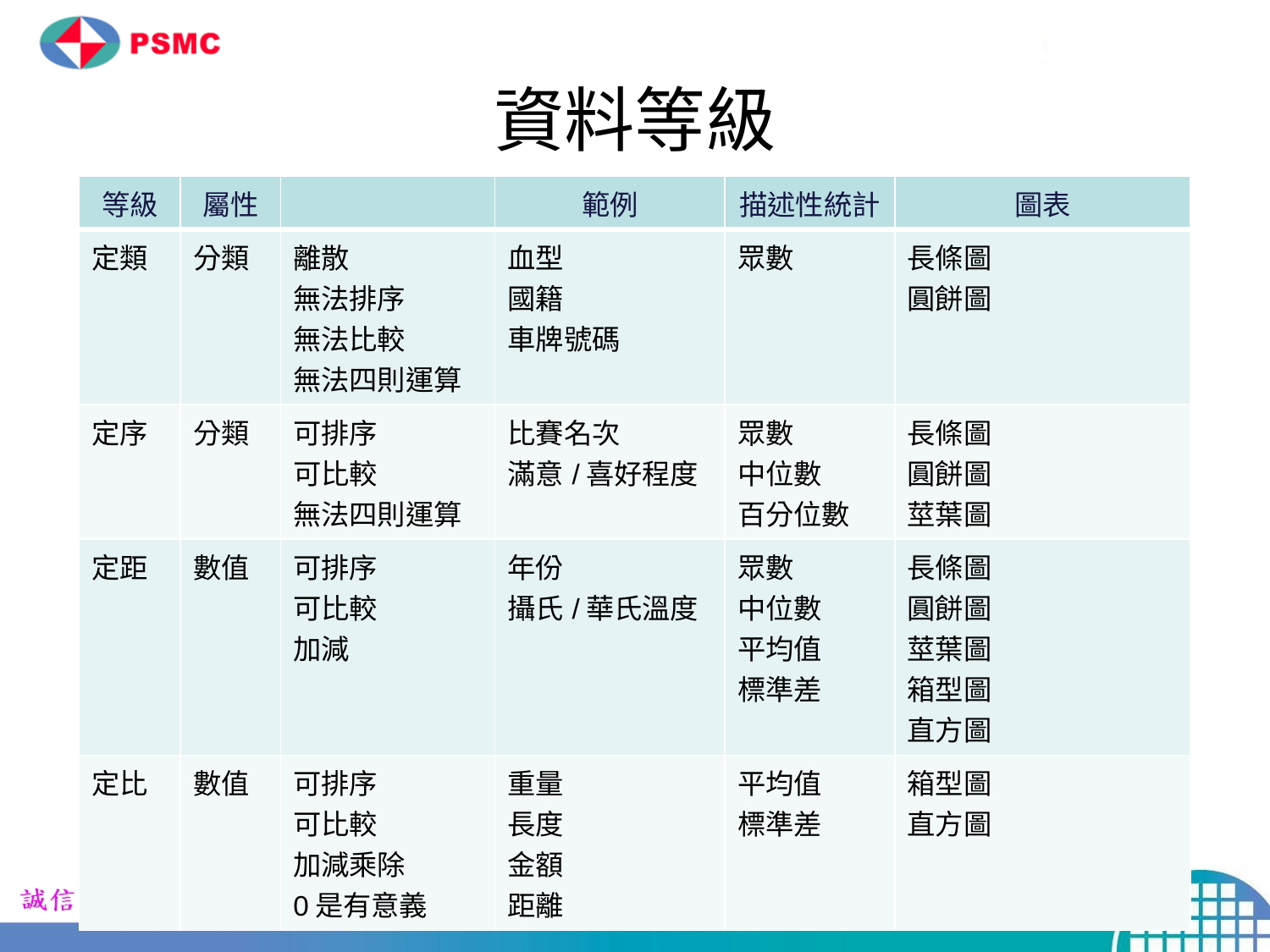

# 資料等級
| 等級 | 屬性 |  | 範例 | 描述性統計 | 圖表 |
| --- | --- | --- | --- | --- | --- |
| 定類 | 分類 | 離散 無法排序 無法比較 無法四則運算 | 血型 國籍 車牌號碼 | 眾數 | 長條圖 圓餅圖 |
| 定序 | 分類 | 可排序 可比較 無法四則運算 | 比賽名次 滿意/喜好程度 | 眾數 中位數 百分位數 | 長條圖 圓餅圖 莖葉圖 |
| 定距 | 數值 | 可排序 可比較 加減 | 年份 攝氏/華氏溫度 | 眾數 中位數 平均值 標準差 | 長條圖 圓餅圖 莖葉圖 箱型圖 直方圖 |
| 定比 | 數值 | 可排序 可比較 加減乘除 0是有意義 | 重量 長度 金額 距離 | 平均值 標準差 | 箱型圖 直方圖 |